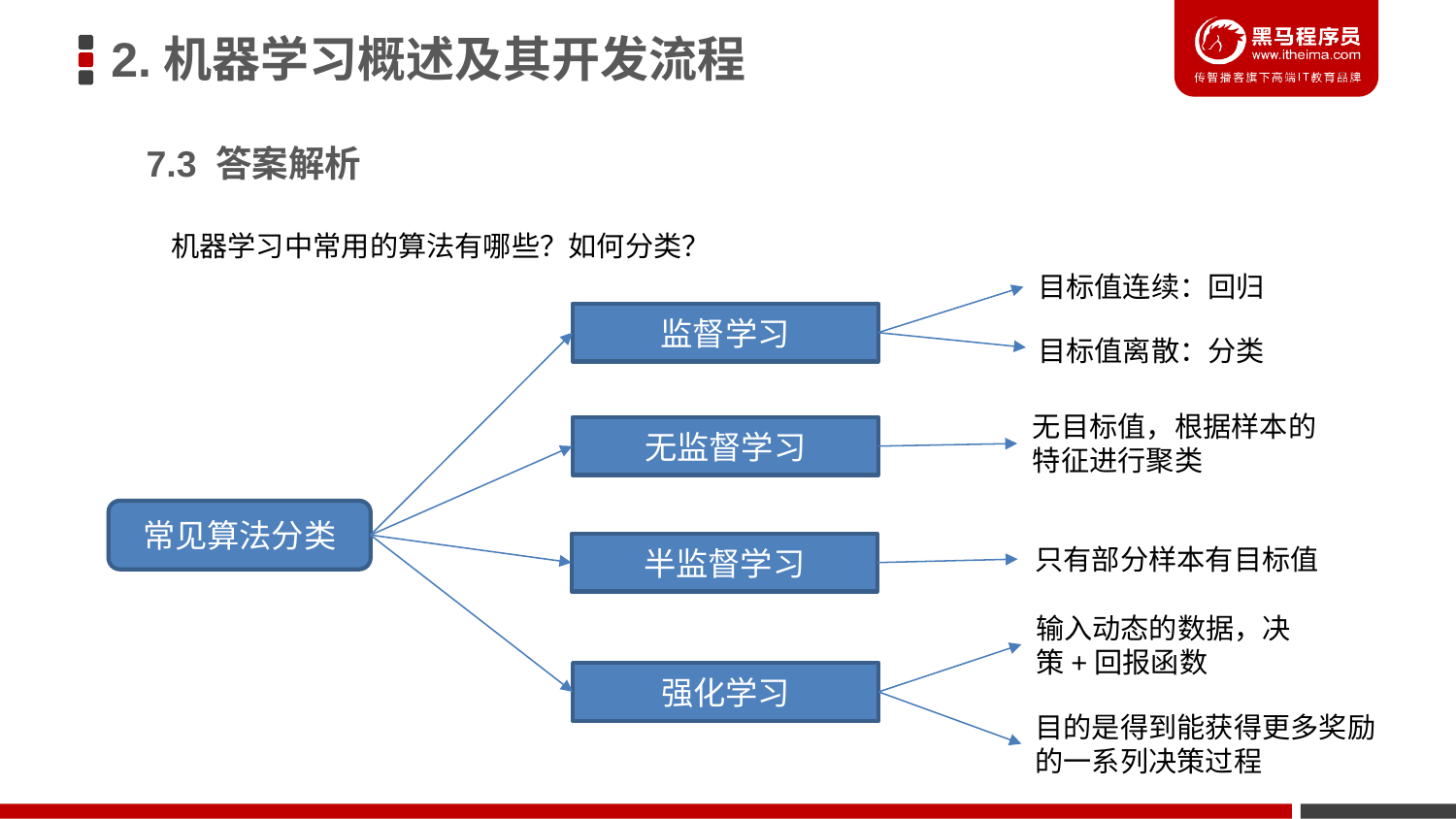

2.机器学习概述及其开发流程
7.3 答案解析
机器学习中常用的算法有哪些？如何分类？
目标值连续：回归
监督学习
目标值离散：分类
无目标值，根据样本的特征进行聚类
无监督学习
常见算法分类
半监督学习
只有部分样本有目标值
输入动态的数据，决策+回报函数
强化学习
目的是得到能获得更多奖励的一系列决策过程